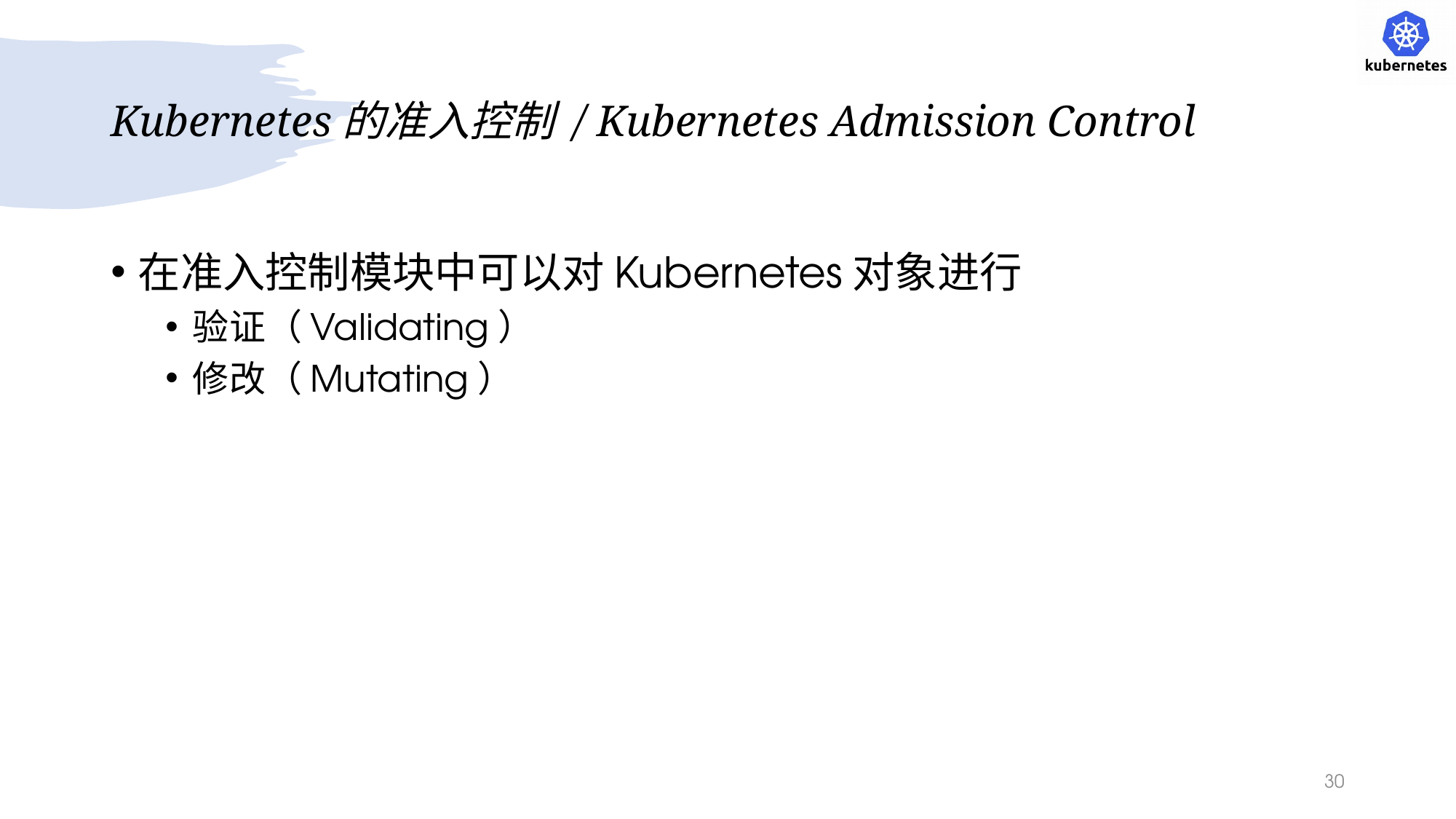

# Kubernetes的准入控制 / Kubernetes Admission Control
在准入控制模块中可以对Kubernetes对象进行
验证（Validating）
修改（Mutating）
30